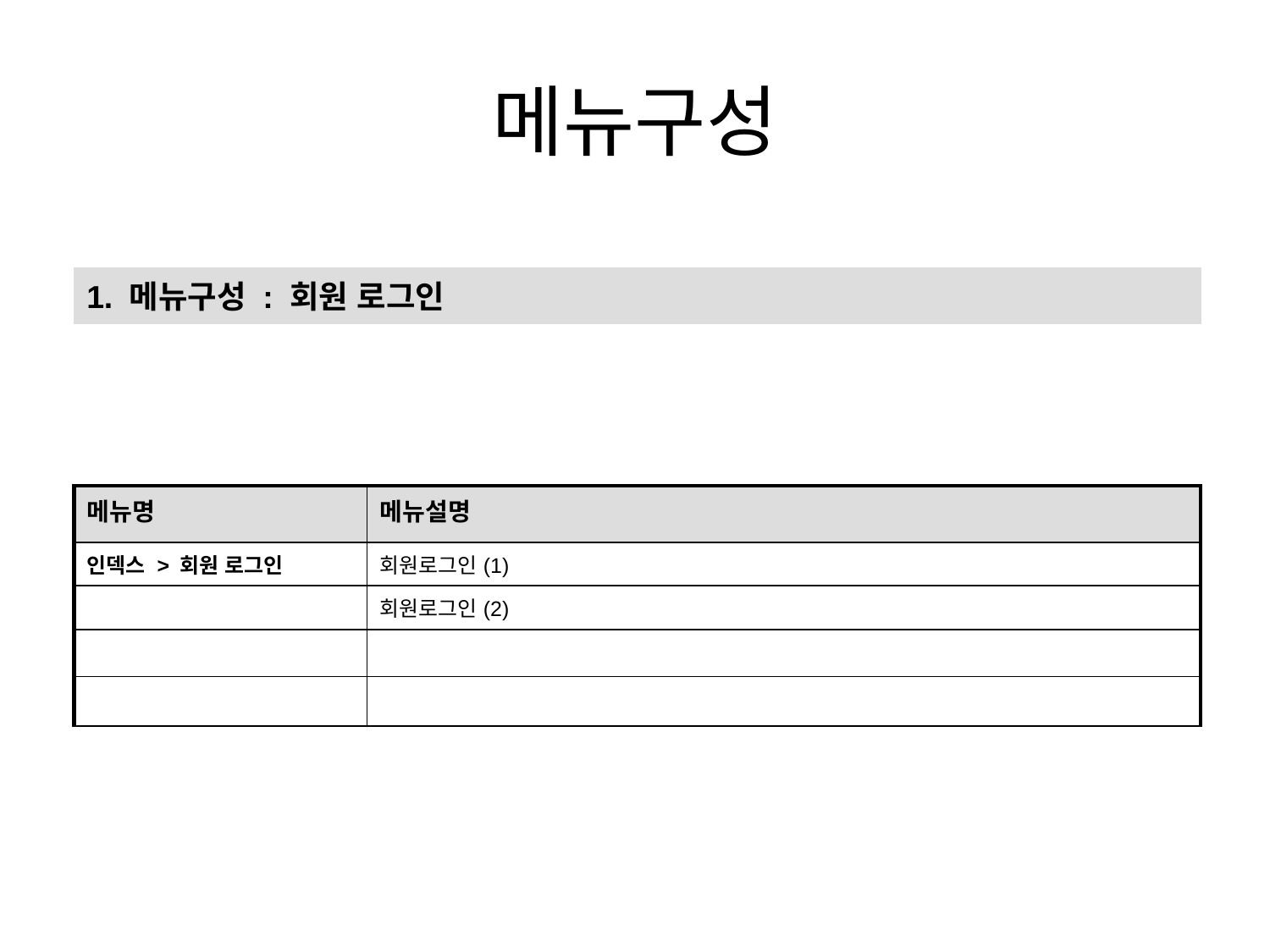

# 메뉴구성

1. 메뉴구성 : 회원 로그인
| 메뉴명 | 메뉴설명 |
| --- | --- |
| 인덱스 > 회원 로그인 | 회원로그인(1) |
|  | 회원로그인(2) |
|  |  |
|  |  |